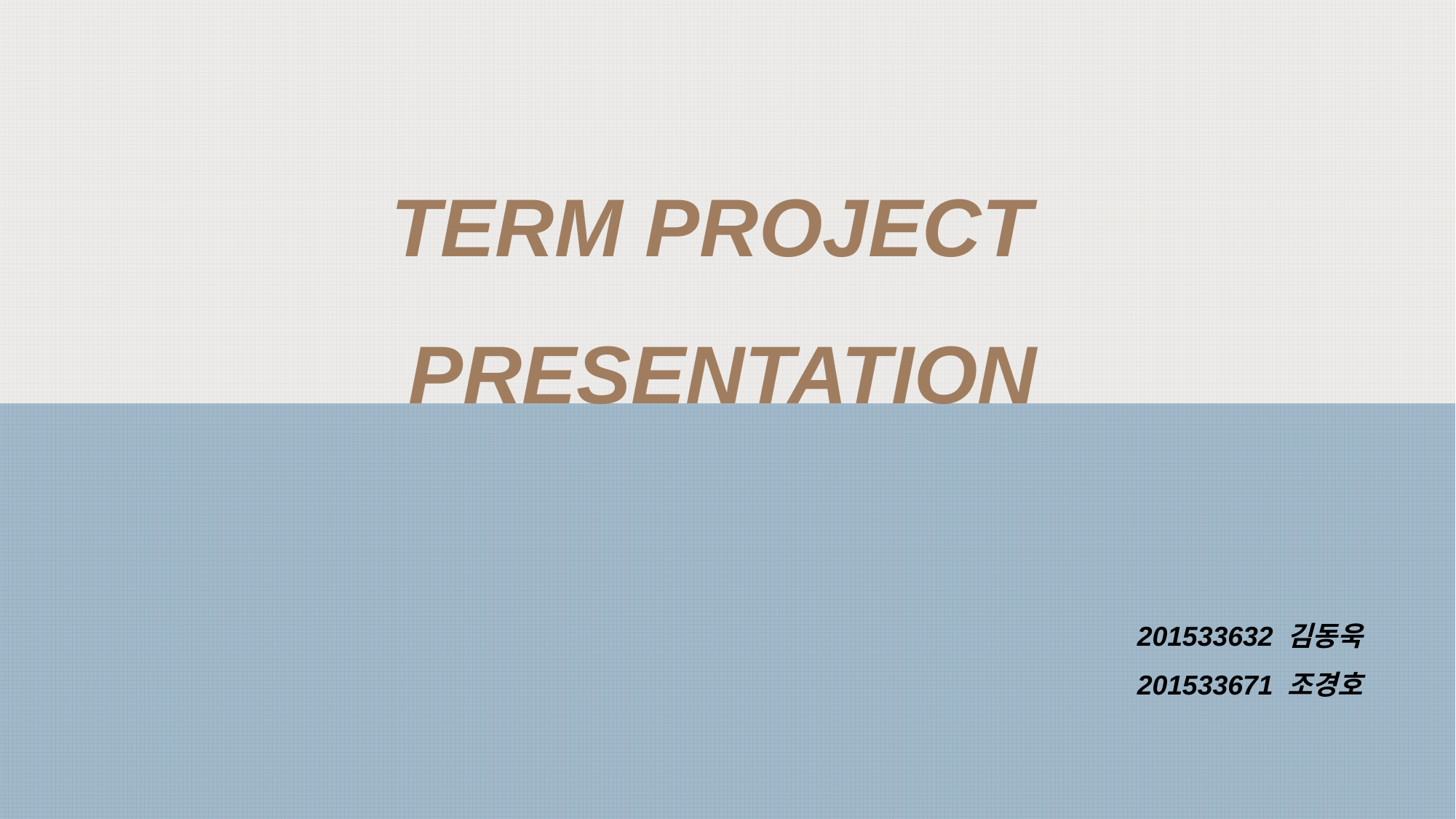

TERM PROJECT
 PRESENTATION

201533632 김동욱
201533671 조경호